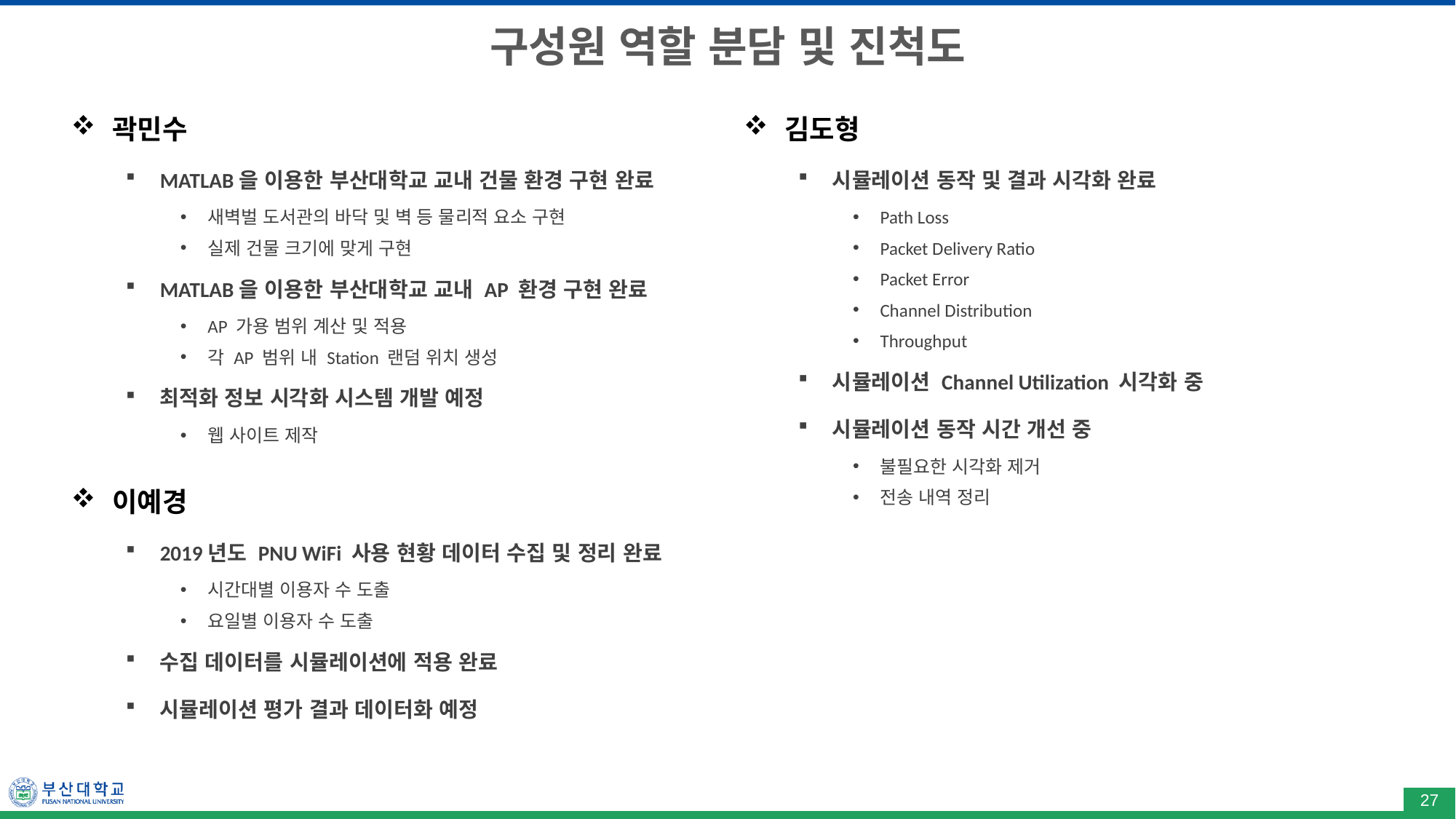

# 구성원 역할 분담 및 진척도
곽민수
MATLAB을 이용한 부산대학교 교내 건물 환경 구현 완료
새벽벌 도서관의 바닥 및 벽 등 물리적 요소 구현
실제 건물 크기에 맞게 구현
MATLAB을 이용한 부산대학교 교내 AP 환경 구현 완료
AP 가용 범위 계산 및 적용
각 AP 범위 내 Station 랜덤 위치 생성
최적화 정보 시각화 시스템 개발 예정
웹 사이트 제작
이예경
2019년도 PNU WiFi 사용 현황 데이터 수집 및 정리 완료
시간대별 이용자 수 도출
요일별 이용자 수 도출
수집 데이터를 시뮬레이션에 적용 완료
시뮬레이션 평가 결과 데이터화 예정
김도형
시뮬레이션 동작 및 결과 시각화 완료
Path Loss
Packet Delivery Ratio
Packet Error
Channel Distribution
Throughput
시뮬레이션 Channel Utilization 시각화 중
시뮬레이션 동작 시간 개선 중
불필요한 시각화 제거
전송 내역 정리

27